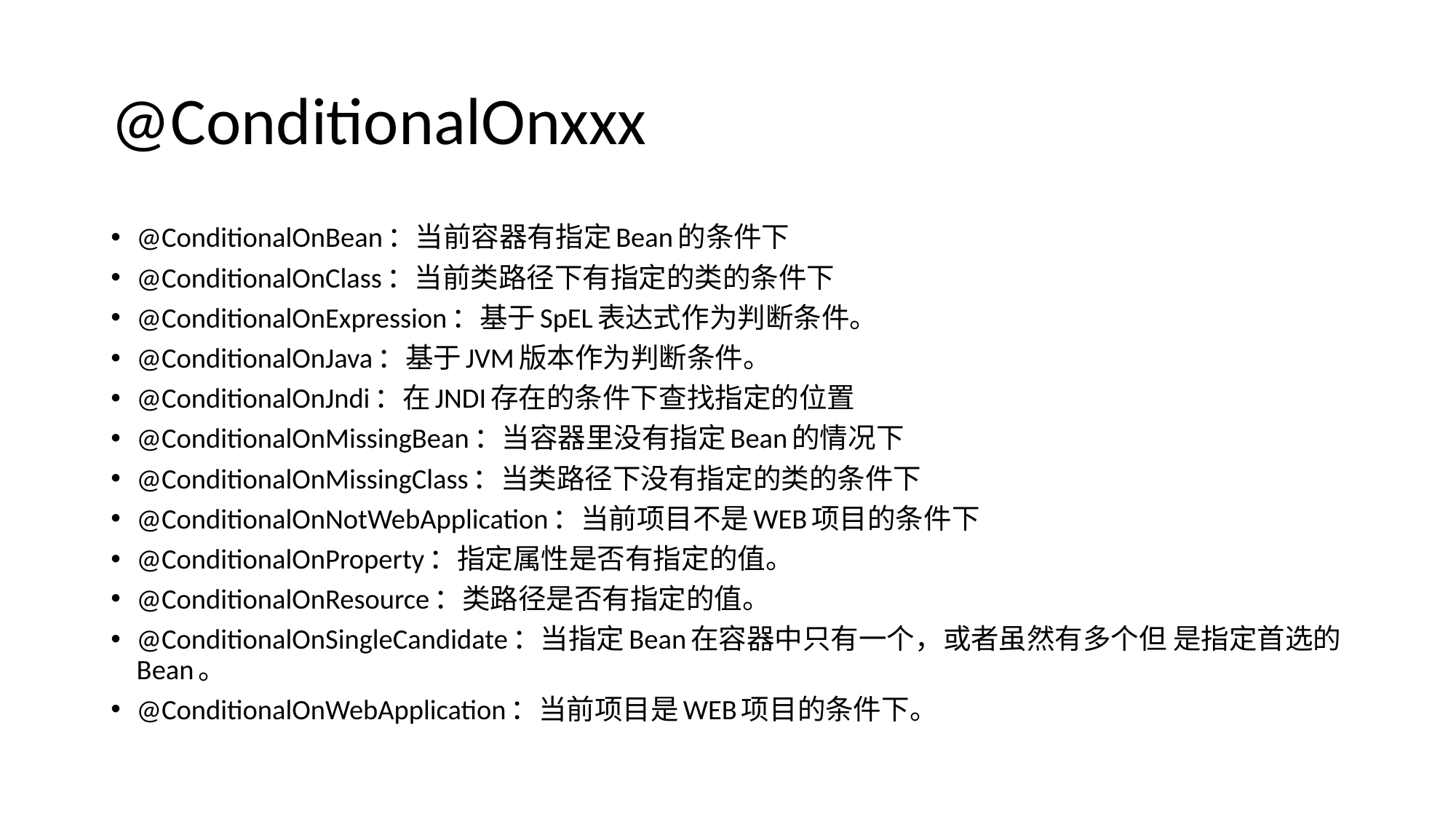

# @ConditionalOnxxx
@ConditionalOnBean：当前容器有指定Bean的条件下
@ConditionalOnClass：当前类路径下有指定的类的条件下
@ConditionalOnExpression：基于SpEL表达式作为判断条件。
@ConditionalOnJava：基于JVM版本作为判断条件。
@ConditionalOnJndi：在JNDI存在的条件下查找指定的位置
@ConditionalOnMissingBean：当容器里没有指定Bean的情况下
@ConditionalOnMissingClass：当类路径下没有指定的类的条件下
@ConditionalOnNotWebApplication：当前项目不是WEB项目的条件下
@ConditionalOnProperty：指定属性是否有指定的值。
@ConditionalOnResource：类路径是否有指定的值。
@ConditionalOnSingleCandidate：当指定Bean在容器中只有一个，或者虽然有多个但 是指定首选的Bean。
@ConditionalOnWebApplication：当前项目是WEB项目的条件下。